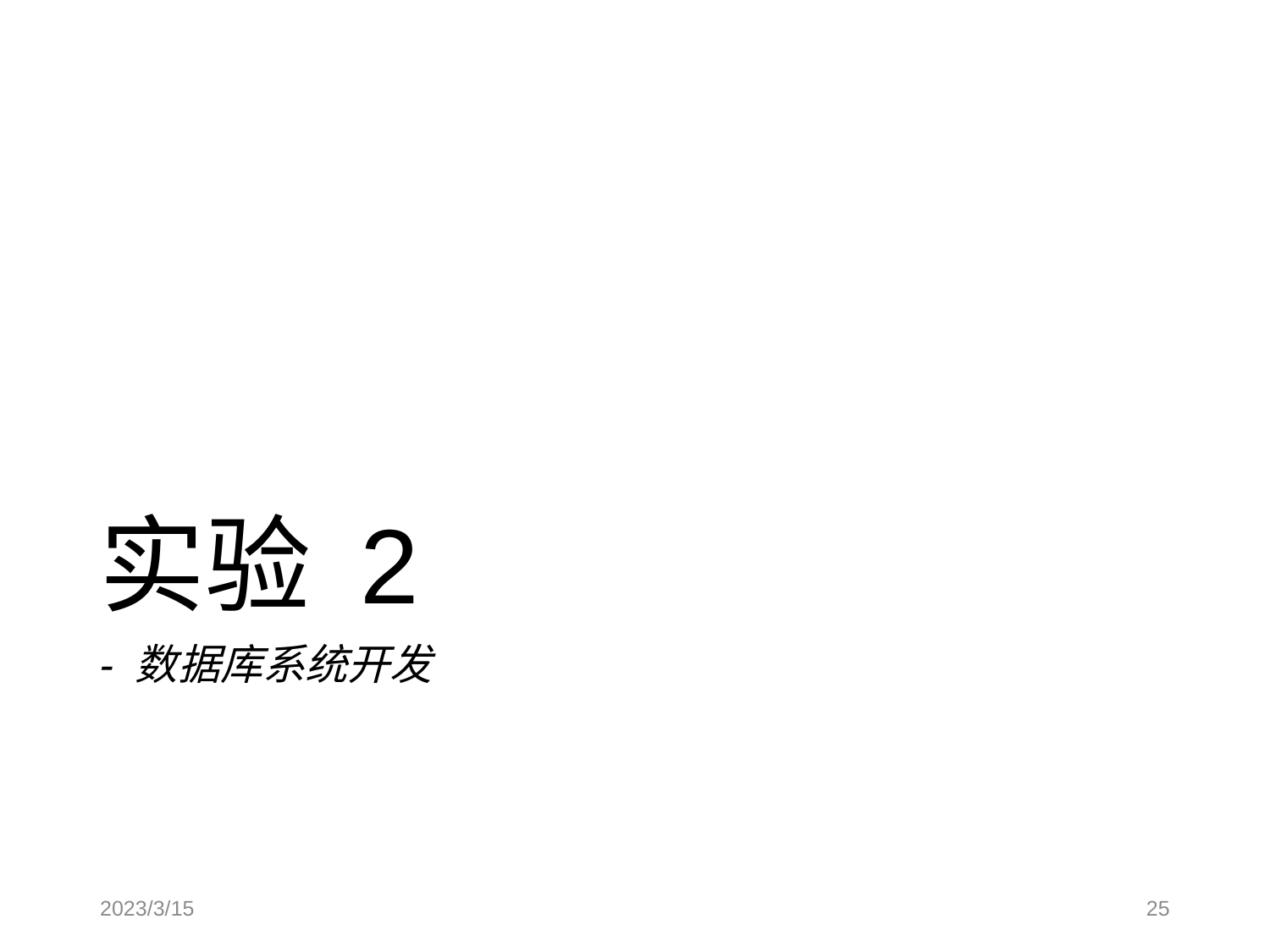

# 实验 2
- 数据库系统开发
2023/3/15
25